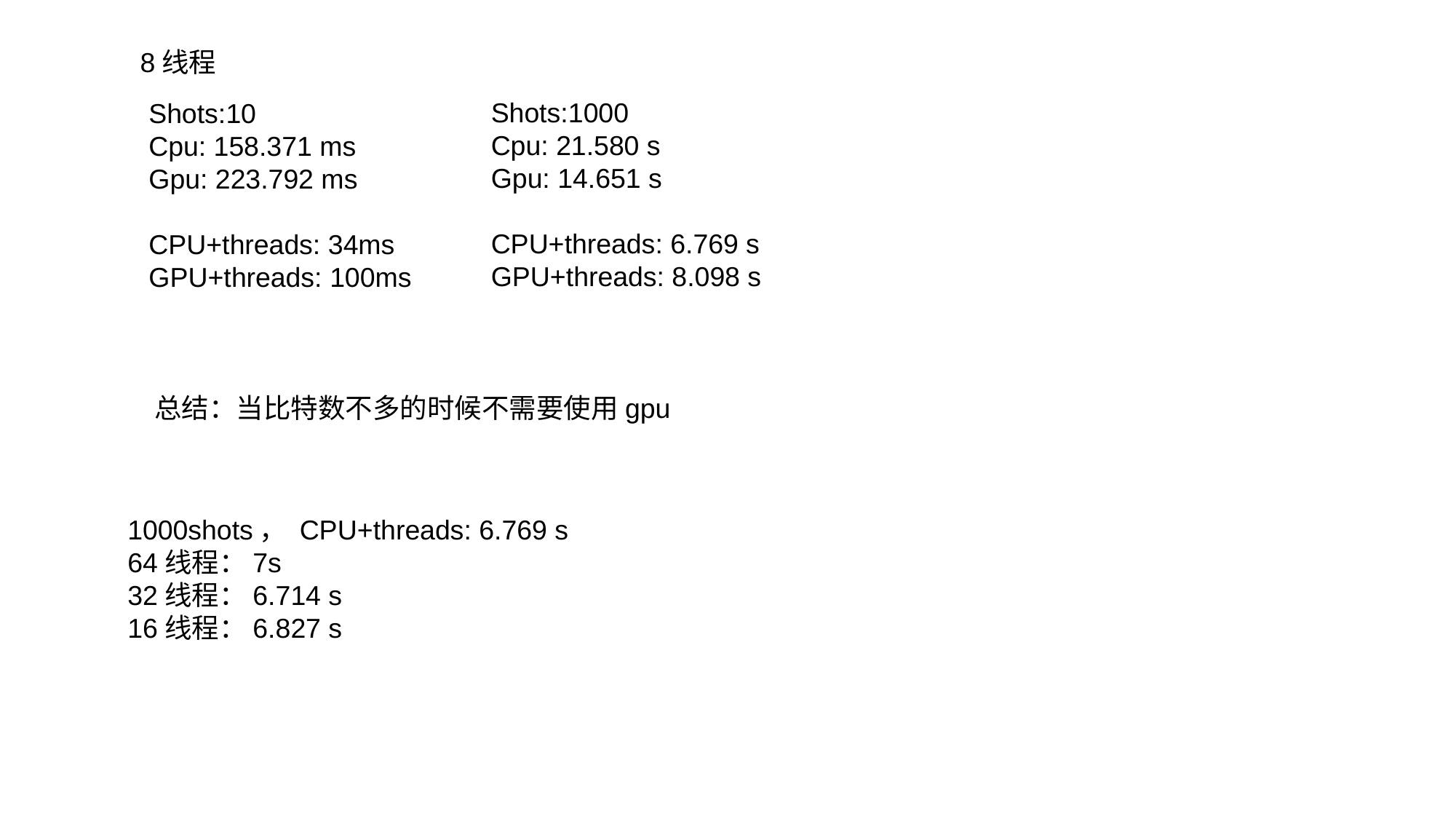

8线程
Shots:1000
Cpu: 21.580 s
Gpu: 14.651 s

CPU+threads: 6.769 s
GPU+threads: 8.098 s
Shots:10
Cpu: 158.371 ms
Gpu: 223.792 ms

CPU+threads: 34ms
GPU+threads: 100ms
总结：当比特数不多的时候不需要使用gpu

1000shots， CPU+threads: 6.769 s
64线程：7s
32线程：6.714 s
16线程：6.827 s